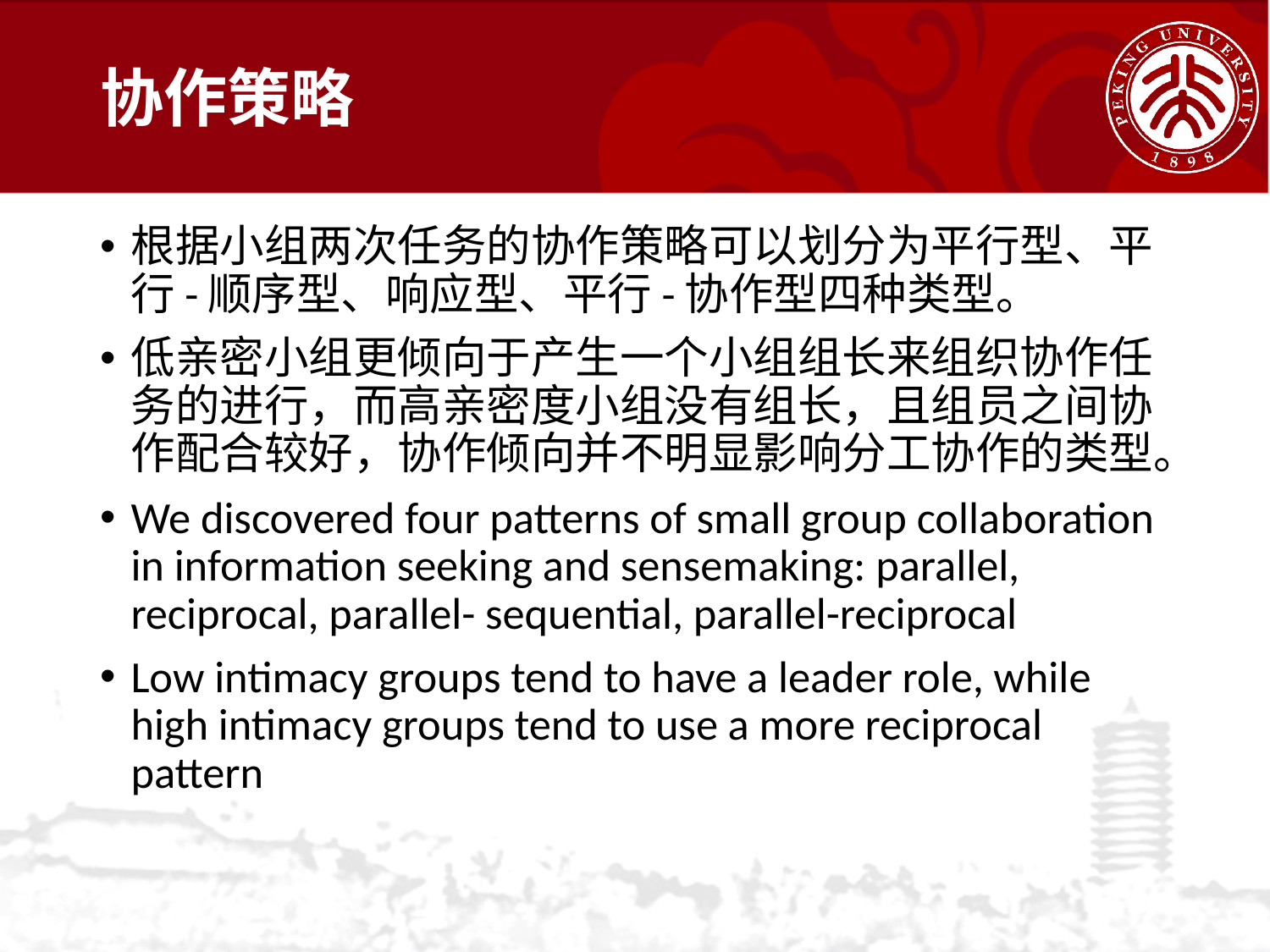

# 协作策略
根据小组两次任务的协作策略可以划分为平行型、平行-顺序型、响应型、平行-协作型四种类型。
低亲密小组更倾向于产生一个小组组长来组织协作任务的进行，而高亲密度小组没有组长，且组员之间协作配合较好，协作倾向并不明显影响分工协作的类型。
We discovered four patterns of small group collaboration in information seeking and sensemaking: parallel, reciprocal, parallel- sequential, parallel-reciprocal
Low intimacy groups tend to have a leader role, while high intimacy groups tend to use a more reciprocal pattern